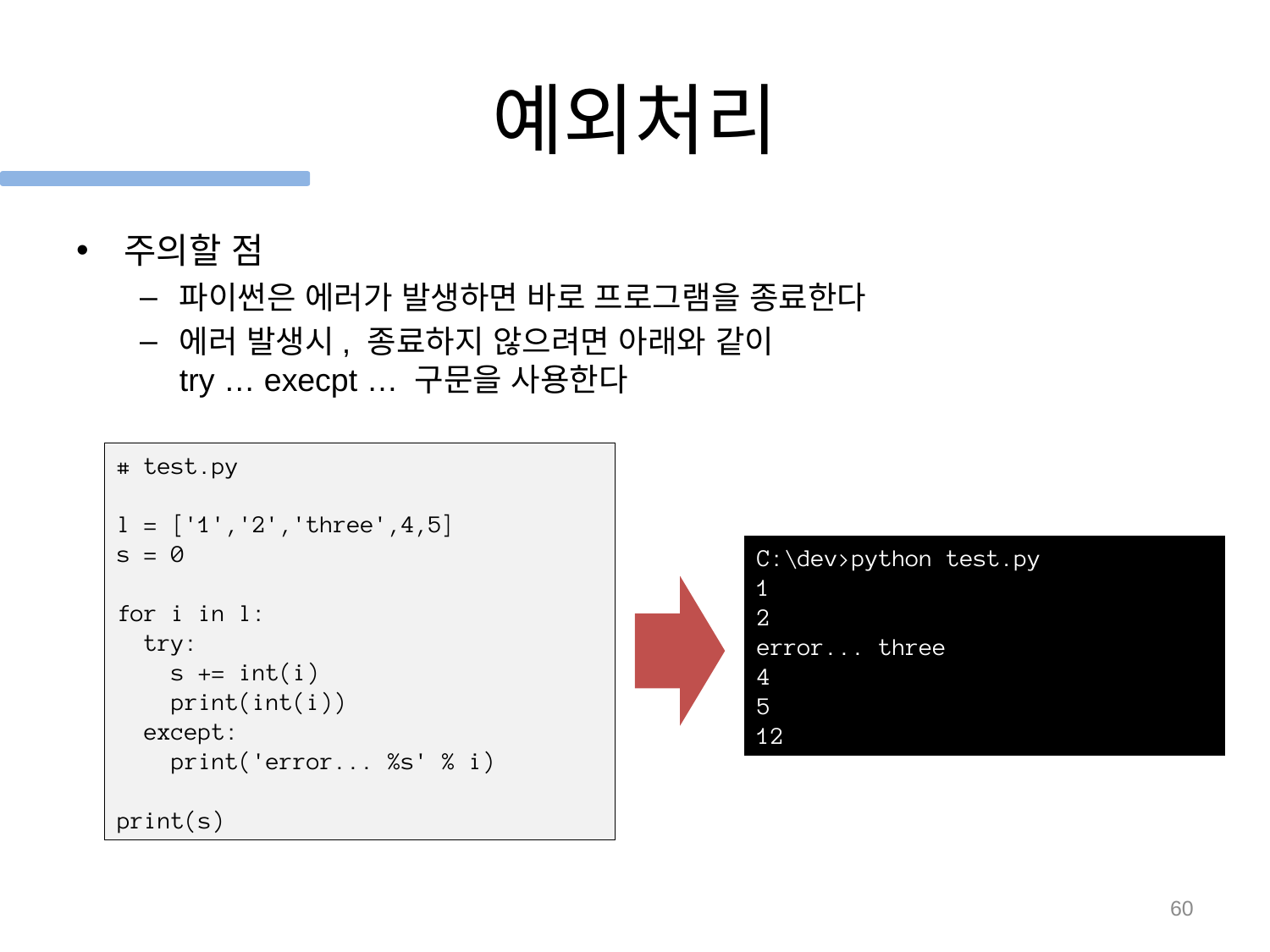

# 예외처리

주의할 점
파이썬은 에러가 발생하면 바로 프로그램을 종료한다
에러 발생시, 종료하지 않으려면 아래와 같이
try … execpt … 구문을 사용한다
# test.py

l = ['1','2','three',4,5]
s = 0

for i in l:
  try:
    s += int(i)
    print(int(i))
  except:
    print('error... %s' % i)

print(s)
C:\dev>python test.py
1
2
error... three
4
5
12

60